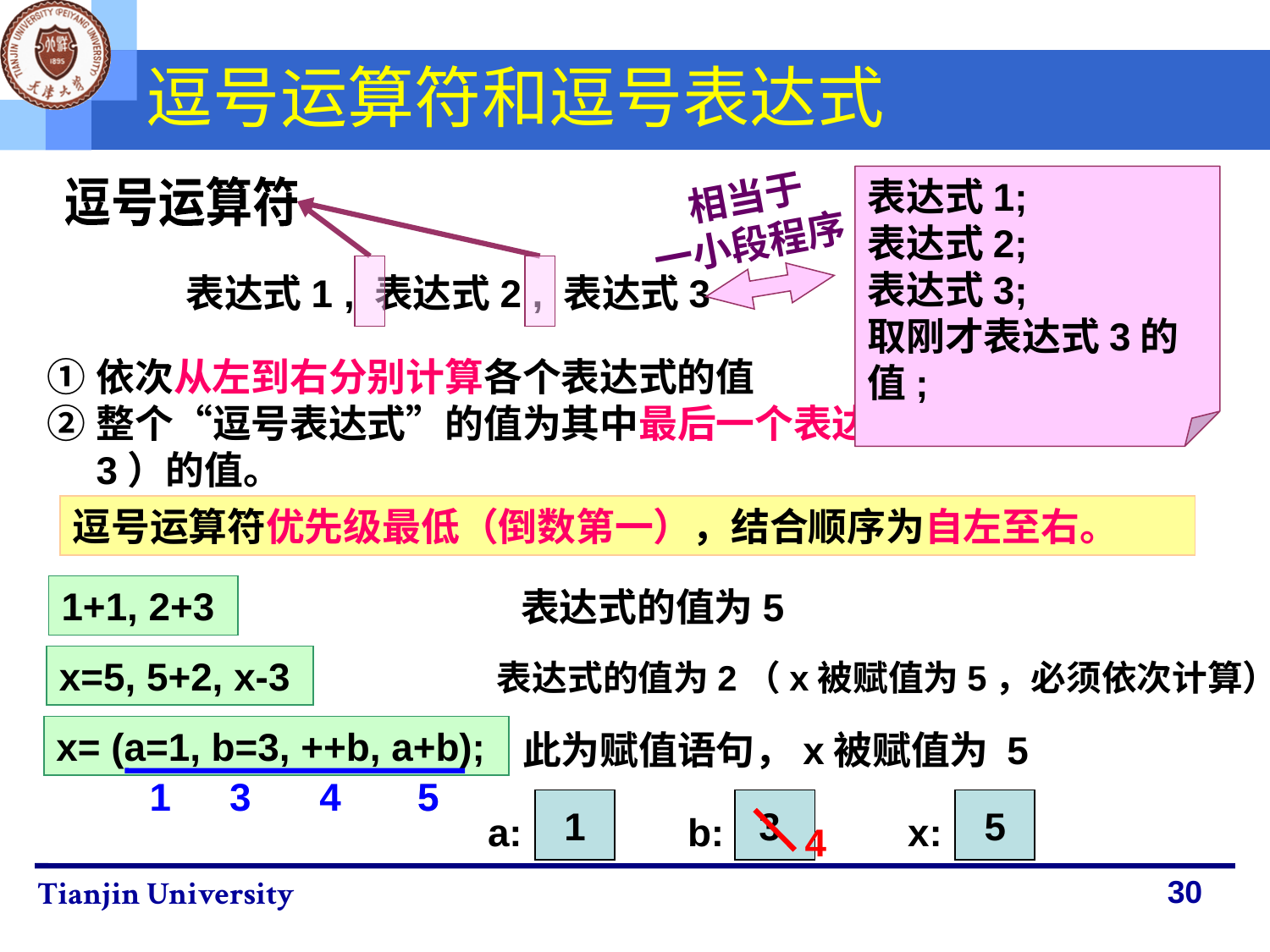

# 逗号运算符和逗号表达式
相当于
一小段程序
表达式1;
表达式2;
表达式3;
取刚才表达式3的值;
逗号运算符

表达式1 , 表达式2 , 表达式3

①	依次从左到右分别计算各个表达式的值
②	整个“逗号表达式”的值为其中最后一个表达式（上例为表达式3）的值。
逗号运算符优先级最低（倒数第一），结合顺序为自左至右。
1+1, 2+3
表达式的值为5
x=5, 5+2, x-3
表达式的值为2（x被赋值为5，必须依次计算）
x= (a=1, b=3, ++b, a+b);
此为赋值语句，x被赋值为 5
1
3
4
5
5

 1
a:
3
b:
 5
x:

4